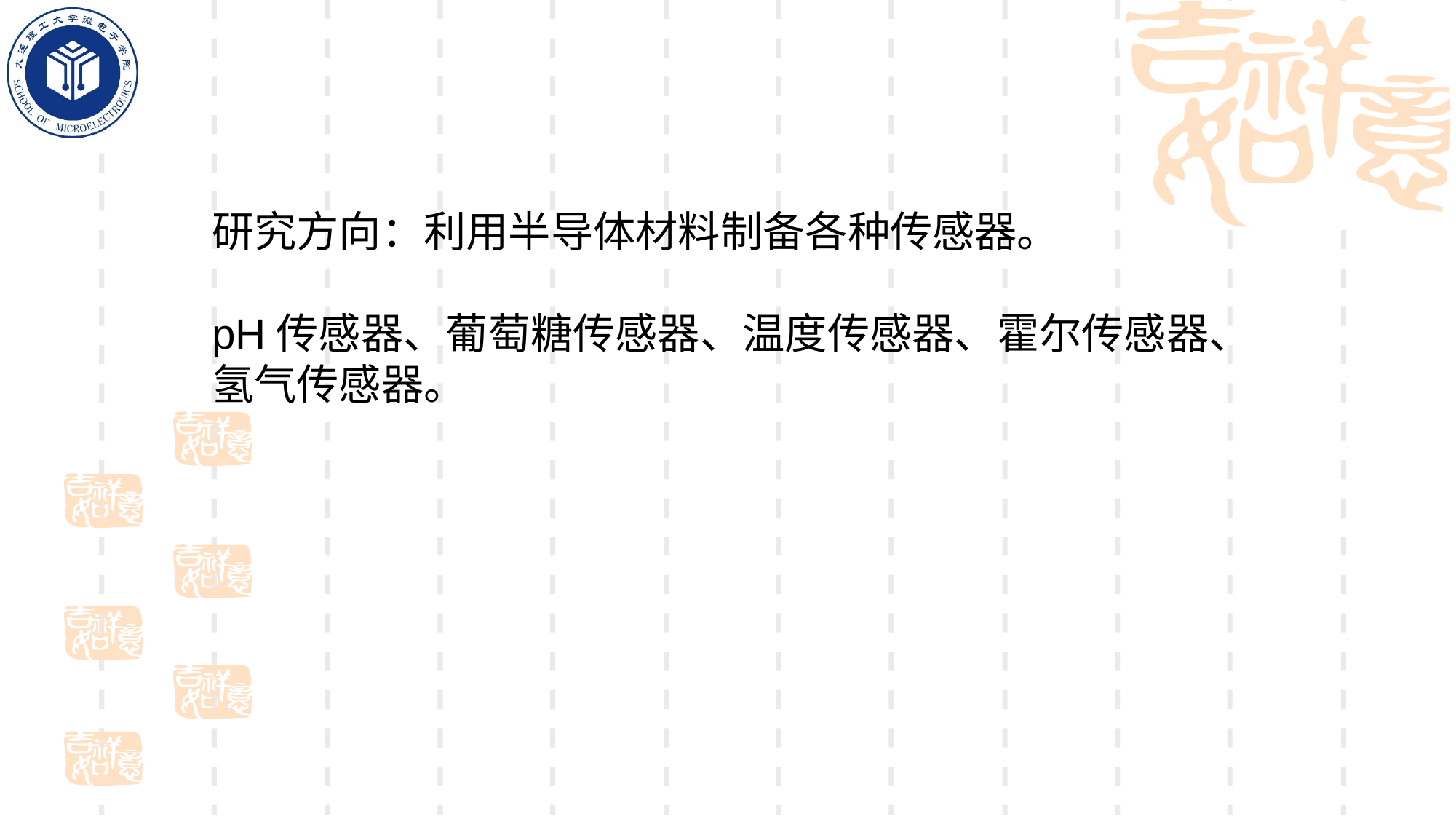

研究方向：利用半导体材料制备各种传感器。

pH传感器、葡萄糖传感器、温度传感器、霍尔传感器、氢气传感器。